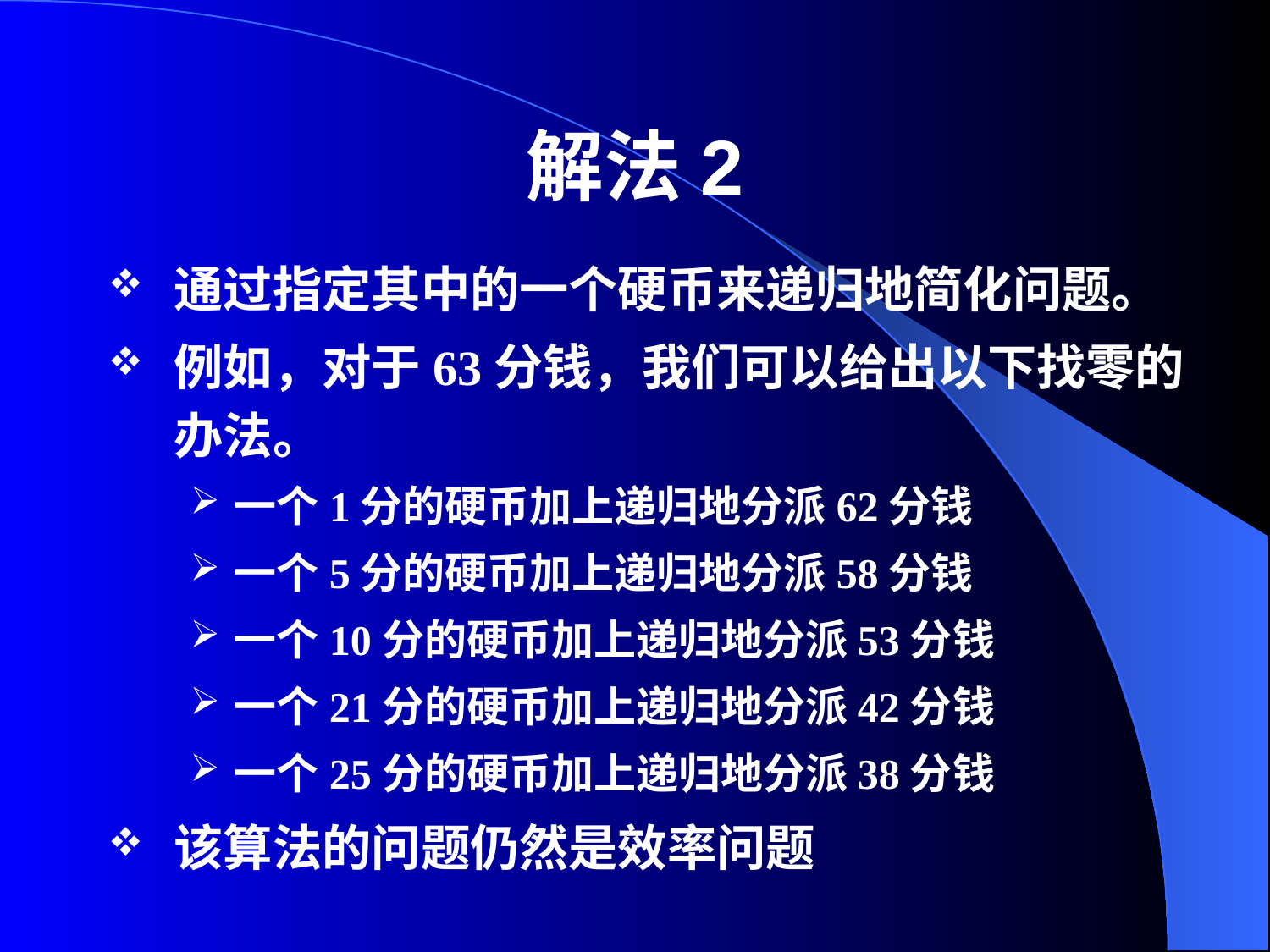

# 解法2
通过指定其中的一个硬币来递归地简化问题。
例如，对于63分钱，我们可以给出以下找零的办法。
一个1分的硬币加上递归地分派62分钱
一个5分的硬币加上递归地分派58分钱
一个10分的硬币加上递归地分派53分钱
一个21分的硬币加上递归地分派42分钱
一个25分的硬币加上递归地分派38分钱
该算法的问题仍然是效率问题